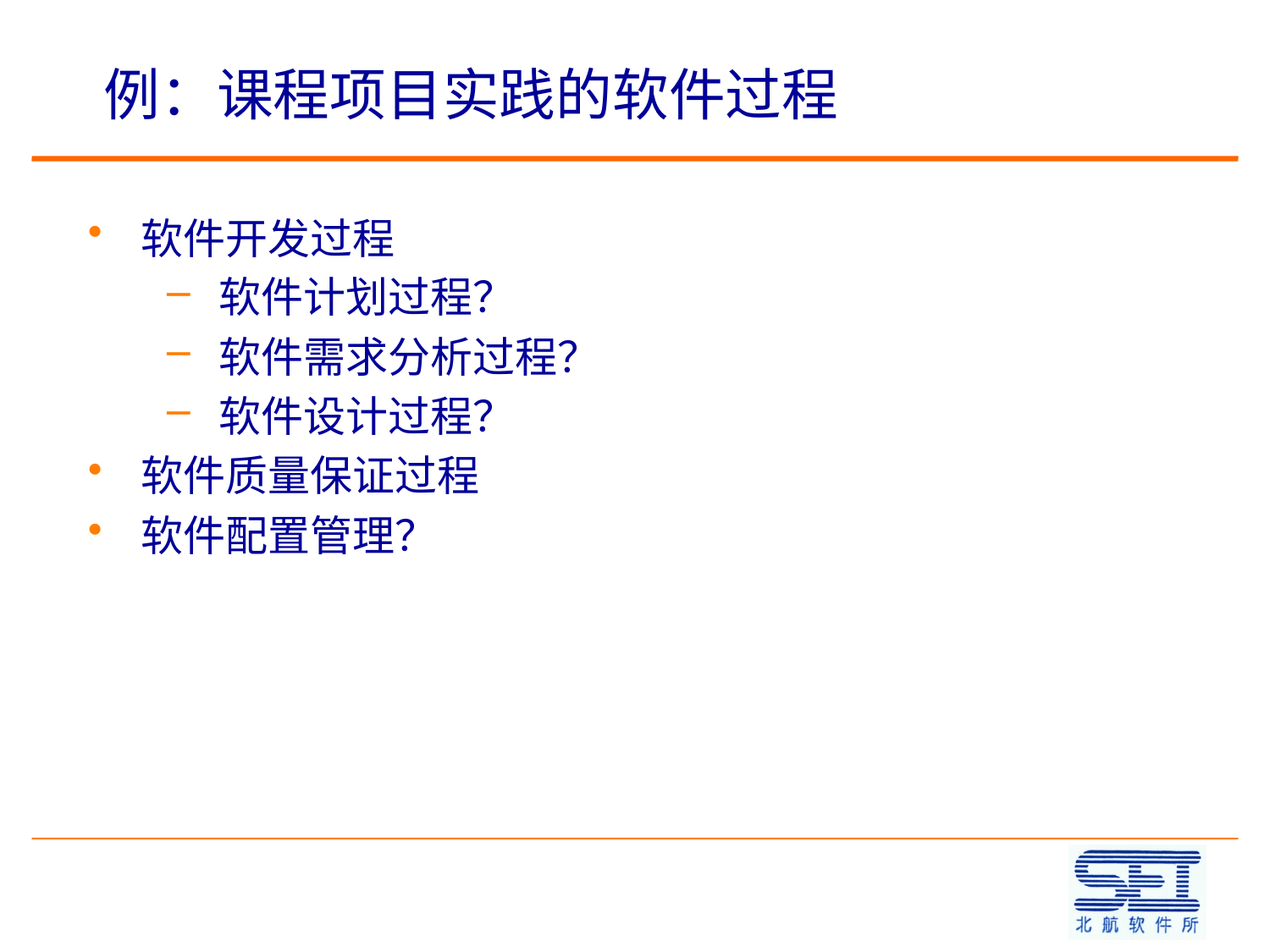

# 例：课程项目实践的软件过程
软件开发过程
软件计划过程？
软件需求分析过程？
软件设计过程？
软件质量保证过程
软件配置管理？